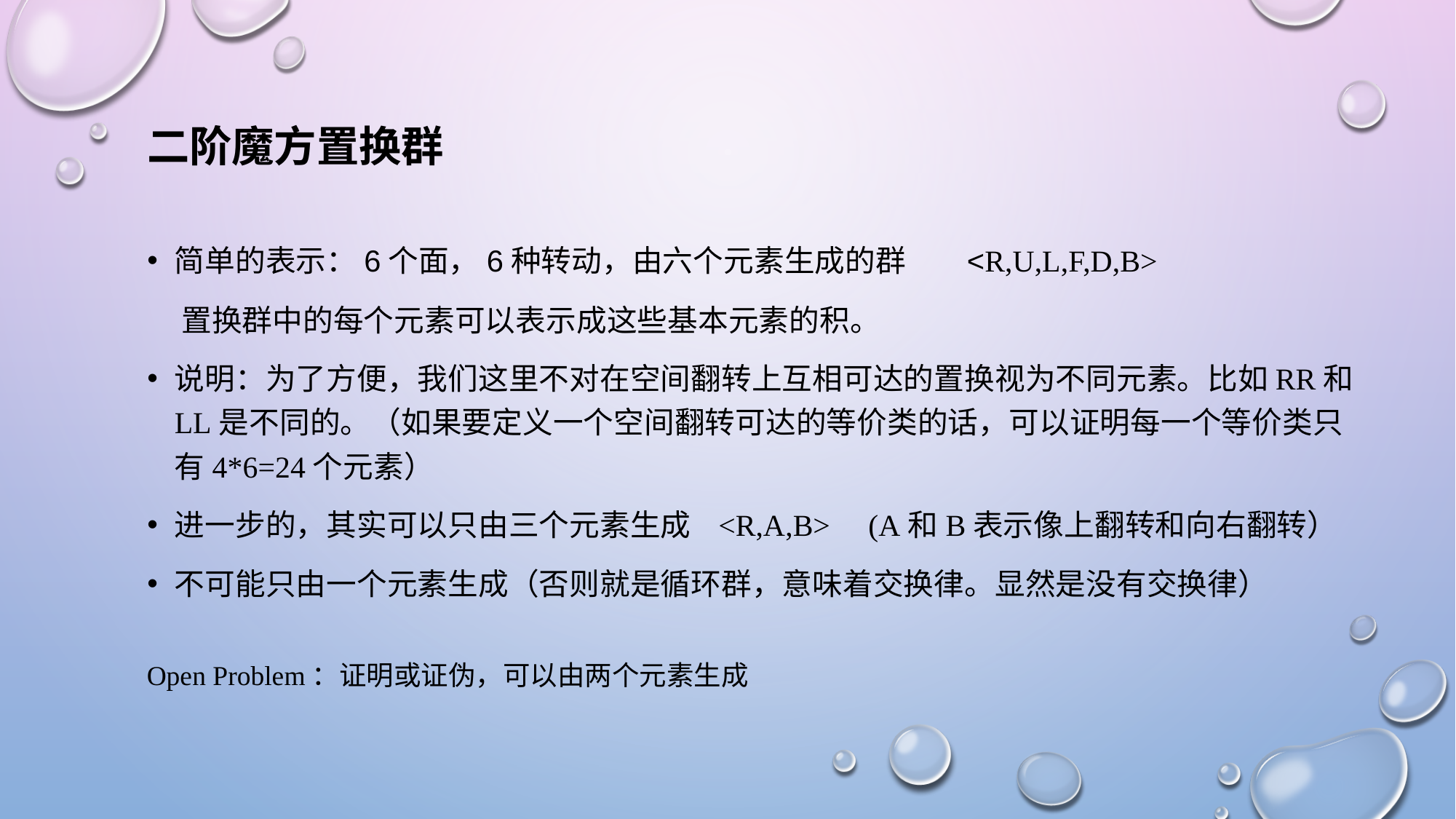

# 二阶魔方置换群
简单的表示：6个面，6种转动，由六个元素生成的群        <R,U,L,F,D,B>
    置换群中的每个元素可以表示成这些基本元素的积。
说明：为了方便，我们这里不对在空间翻转上互相可达的置换视为不同元素。比如RR和LL是不同的。（如果要定义一个空间翻转可达的等价类的话，可以证明每一个等价类只有4*6=24个元素）
进一步的，其实可以只由三个元素生成   <R,A,B>     (A和B表示像上翻转和向右翻转）
不可能只由一个元素生成（否则就是循环群，意味着交换律。显然是没有交换律）

Open Problem：证明或证伪，可以由两个元素生成